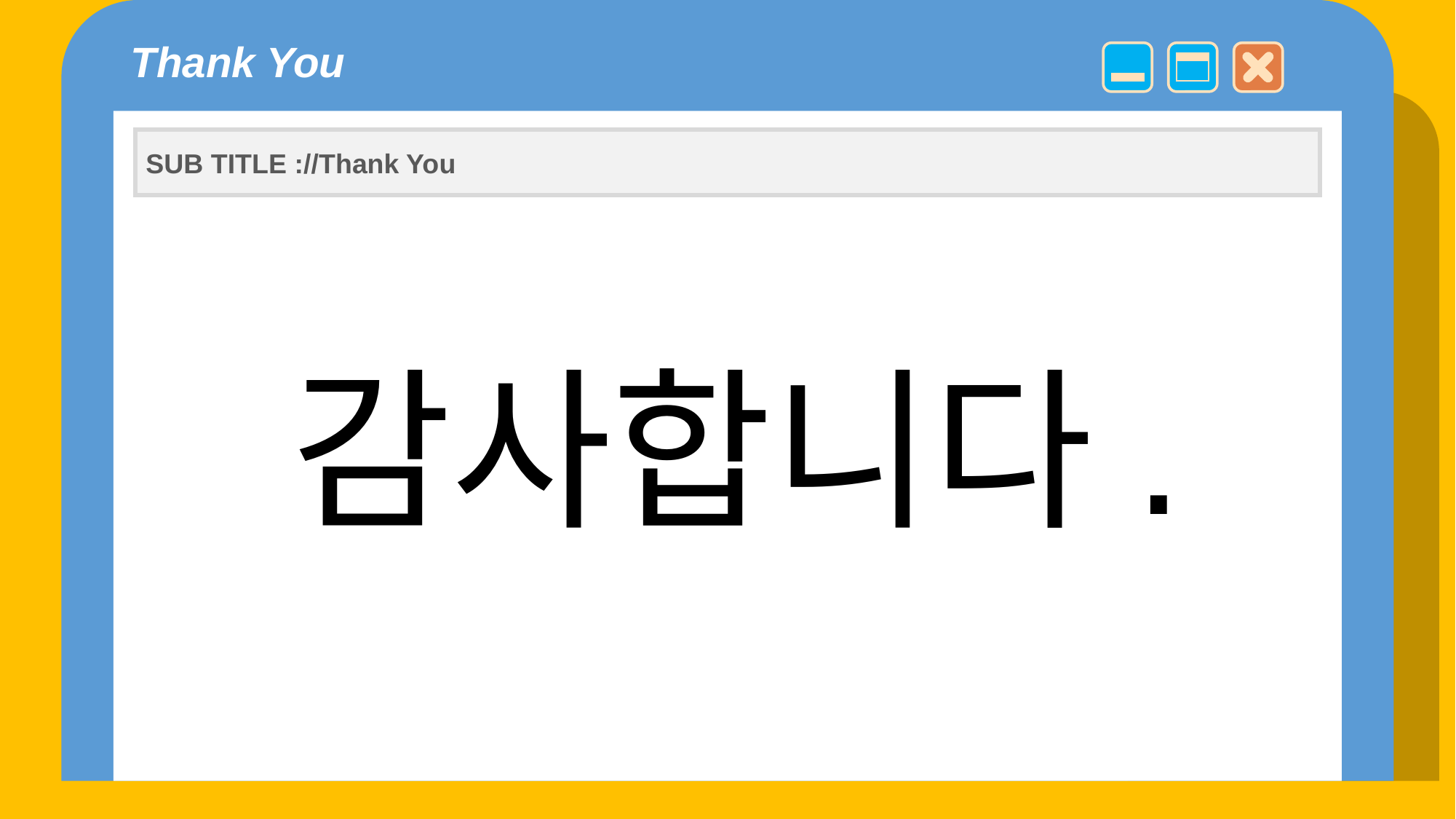

Thank You

SUB TITLE ://Thank You
감사합니다.